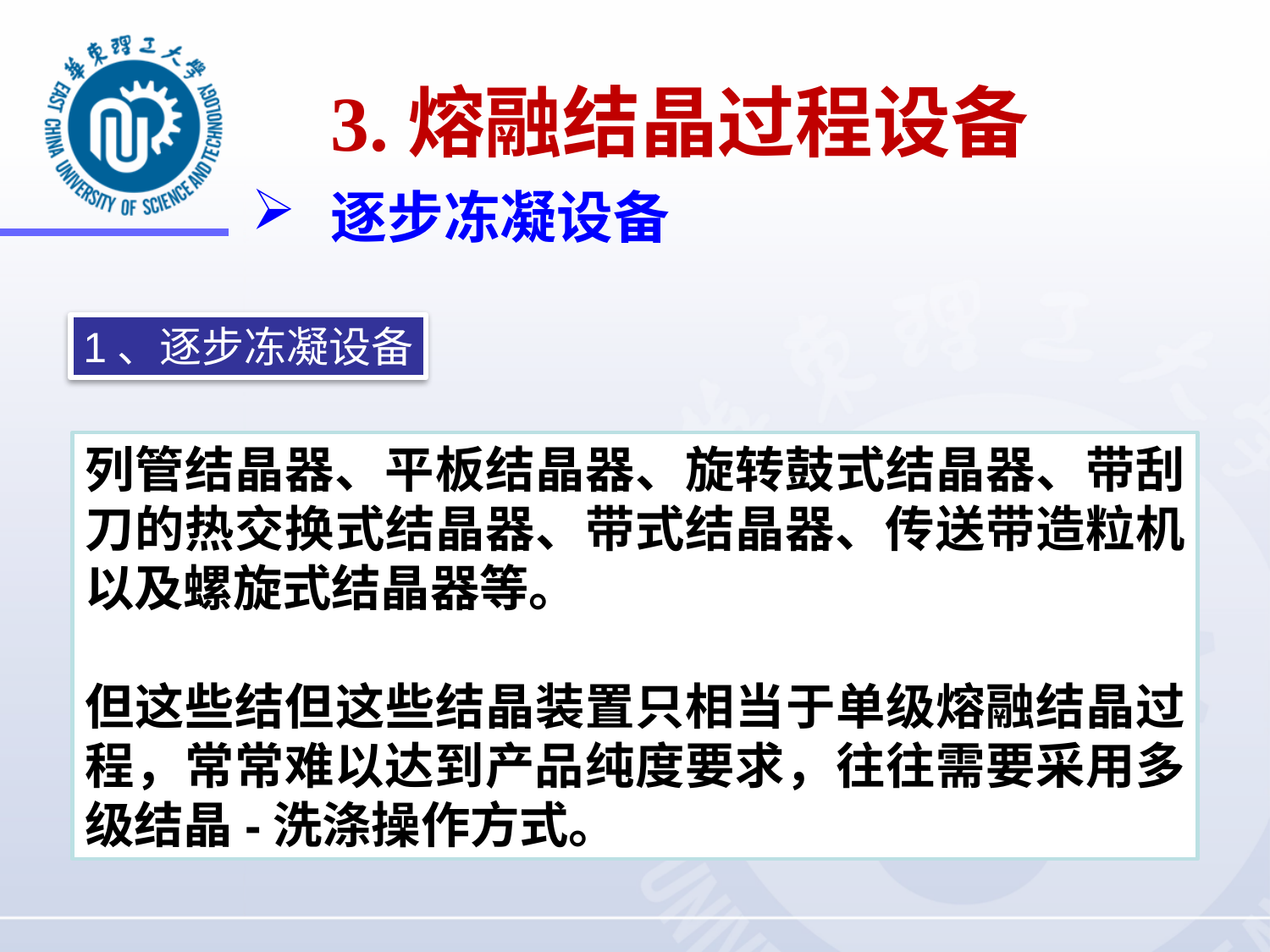

3.熔融结晶过程设备
逐步冻凝设备
1、逐步冻凝设备
列管结晶器、平板结晶器、旋转鼓式结晶器、带刮刀的热交换式结晶器、带式结晶器、传送带造粒机以及螺旋式结晶器等。

但这些结但这些结晶装置只相当于单级熔融结晶过程，常常难以达到产品纯度要求，往往需要采用多级结晶-洗涤操作方式。